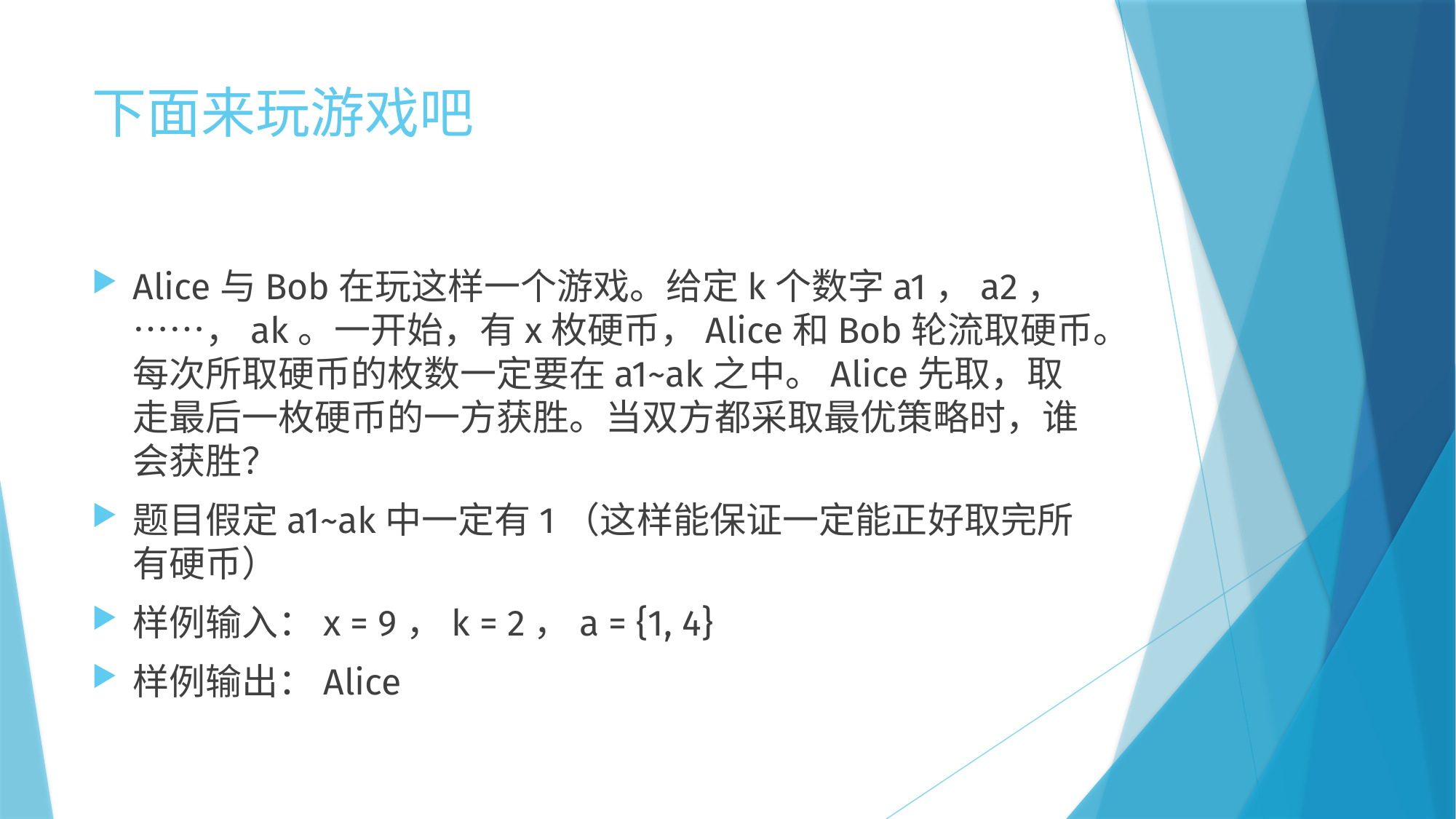

# 下面来玩游戏吧
Alice与Bob在玩这样一个游戏。给定k个数字a1，a2，……，ak。一开始，有x枚硬币，Alice和Bob轮流取硬币。每次所取硬币的枚数一定要在a1~ak之中。Alice先取，取走最后一枚硬币的一方获胜。当双方都采取最优策略时，谁会获胜？
题目假定a1~ak中一定有1（这样能保证一定能正好取完所有硬币）
样例输入：x = 9，k = 2，a = {1, 4}
样例输出：Alice